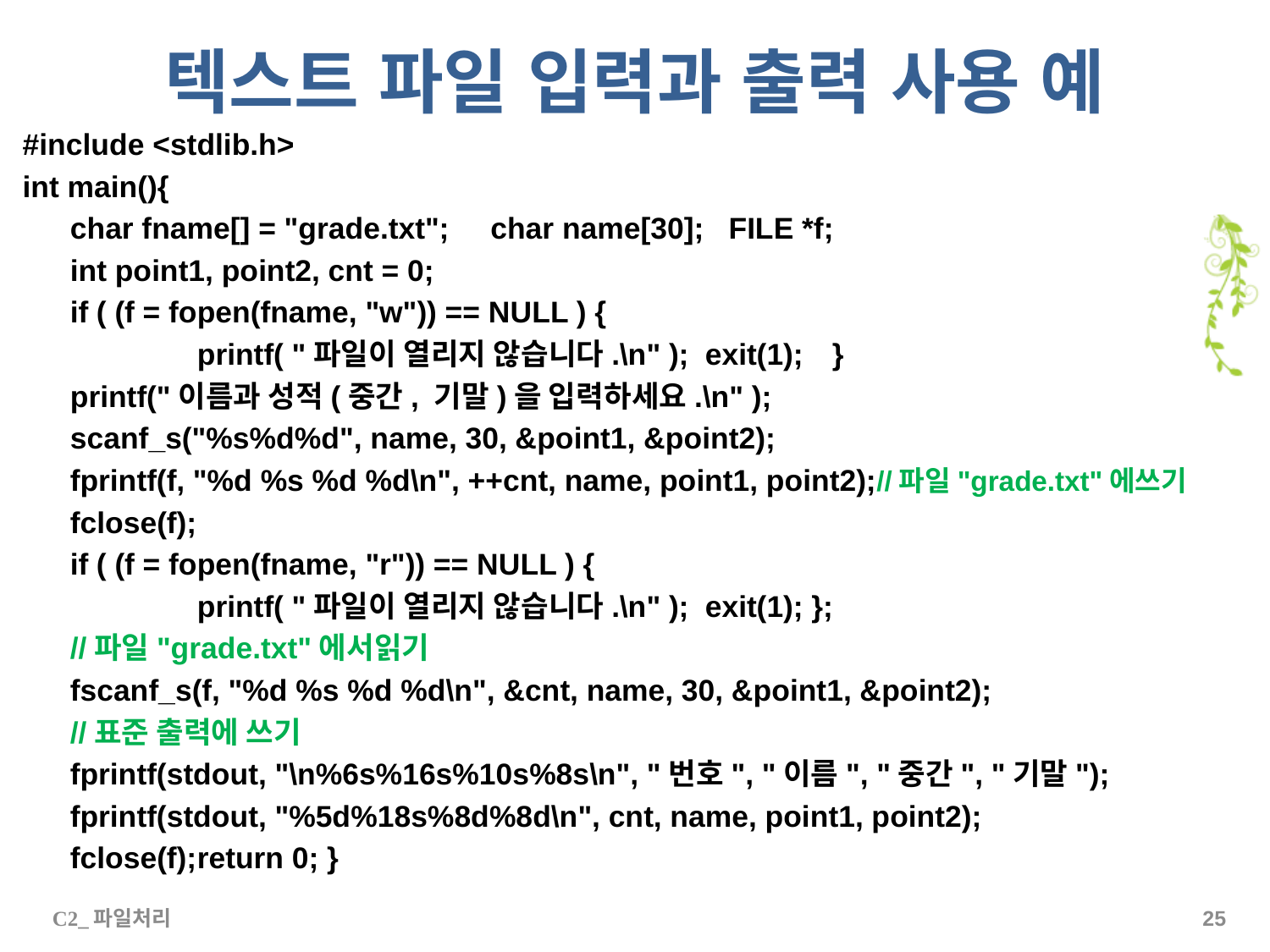

# 텍스트 파일 입력과 출력 사용 예
#include <stdlib.h>
int main(){
	char fname[] = "grade.txt";     char name[30];   FILE *f;
	int point1, point2, cnt = 0;
	if ( (f = fopen(fname, "w")) == NULL ) {
		printf( "파일이 열리지 않습니다.\n" );	exit(1);	}
	printf("이름과 성적(중간, 기말)을 입력하세요.\n" );
	scanf_s("%s%d%d", name, 30, &point1, &point2);
	fprintf(f, "%d %s %d %d\n", ++cnt, name, point1, point2);//파일"grade.txt"에쓰기
	fclose(f);
	if ( (f = fopen(fname, "r")) == NULL ) {
		printf( "파일이 열리지 않습니다.\n" );	exit(1); };
	//파일"grade.txt"에서읽기
	fscanf_s(f, "%d %s %d %d\n", &cnt, name, 30, &point1, &point2);
	//표준 출력에 쓰기
	fprintf(stdout, "\n%6s%16s%10s%8s\n", "번호", "이름", "중간", "기말");
	fprintf(stdout, "%5d%18s%8d%8d\n", cnt, name, point1, point2);
	fclose(f);	return 0; }
C2_파일처리
25